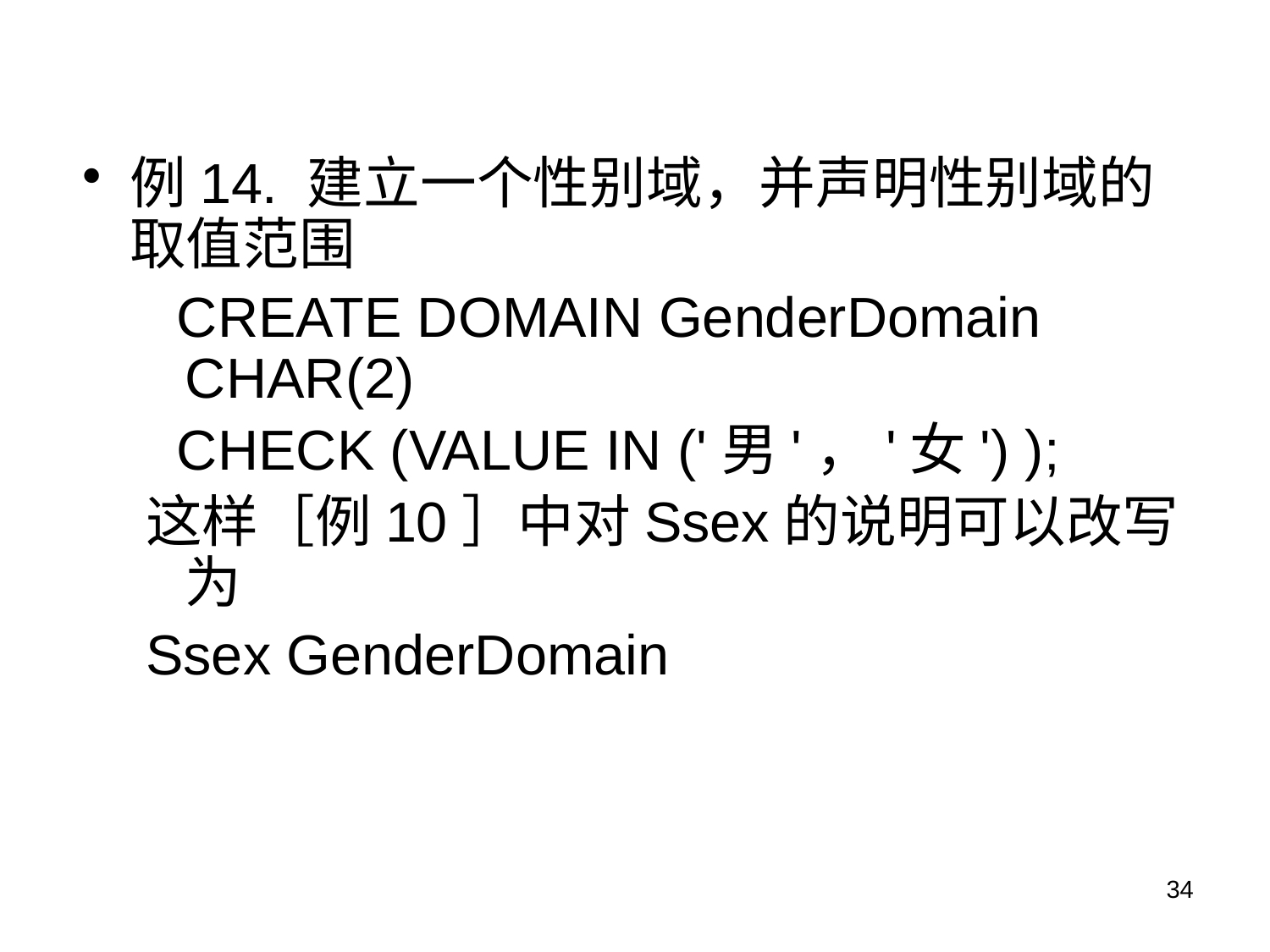

例14. 建立一个性别域，并声明性别域的取值范围
  CREATE DOMAIN GenderDomain CHAR(2)
  CHECK (VALUE IN ('男'，'女') );
这样［例10］中对Ssex的说明可以改写为
Ssex GenderDomain

34